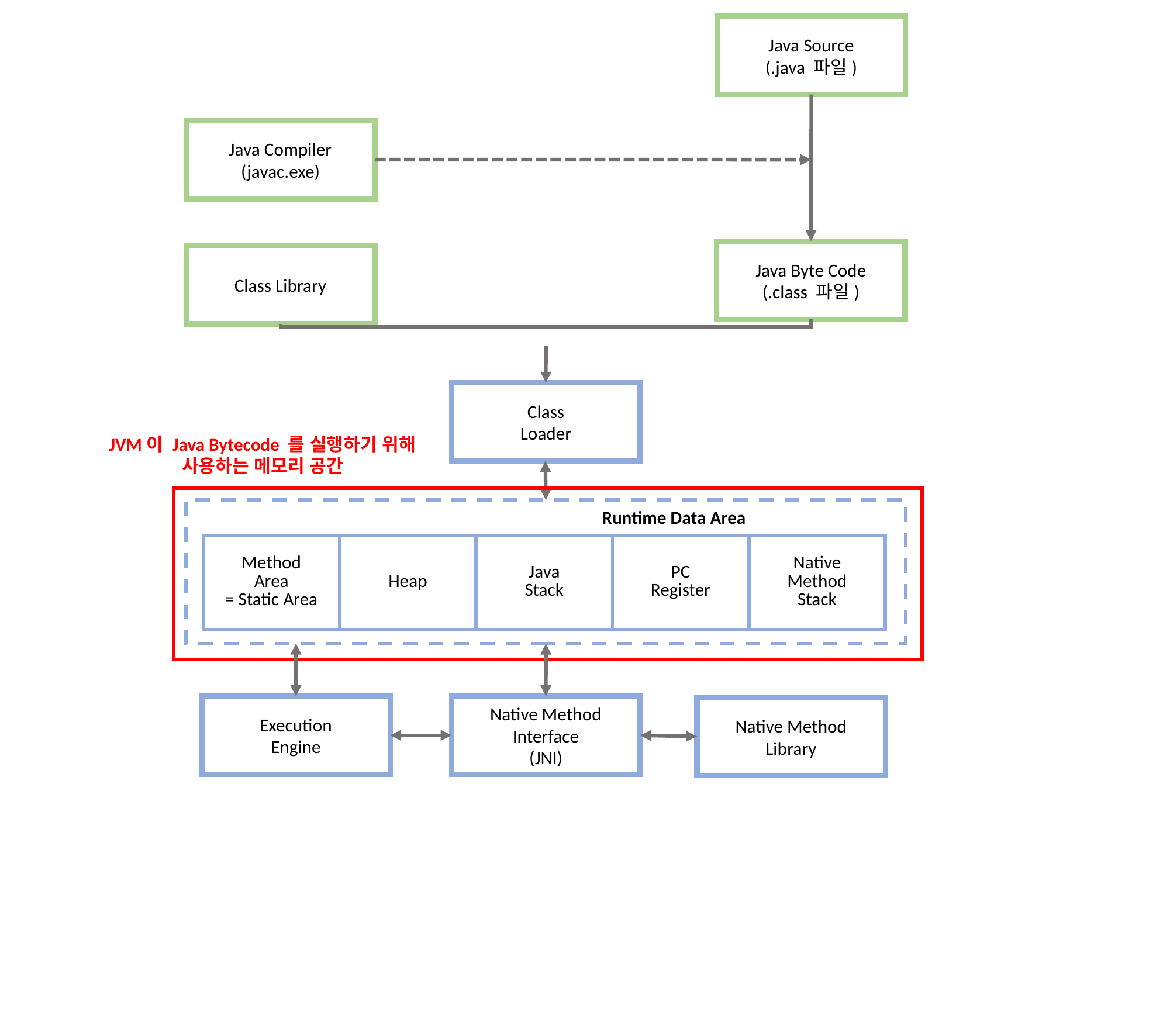

Java Source
(.java 파일)
Java Compiler
(javac.exe)
Java Byte Code
(.class 파일)
Class Library
Class
Loader
JVM이 Java Bytecode 를 실행하기 위해
사용하는 메모리 공간

Runtime Data Area
| Method Area = Static Area | Heap | Java Stack | PC Register | Native Method Stack |
| --- | --- | --- | --- | --- |
Execution
Engine
Native Method
Interface
(JNI)
Native Method
Library